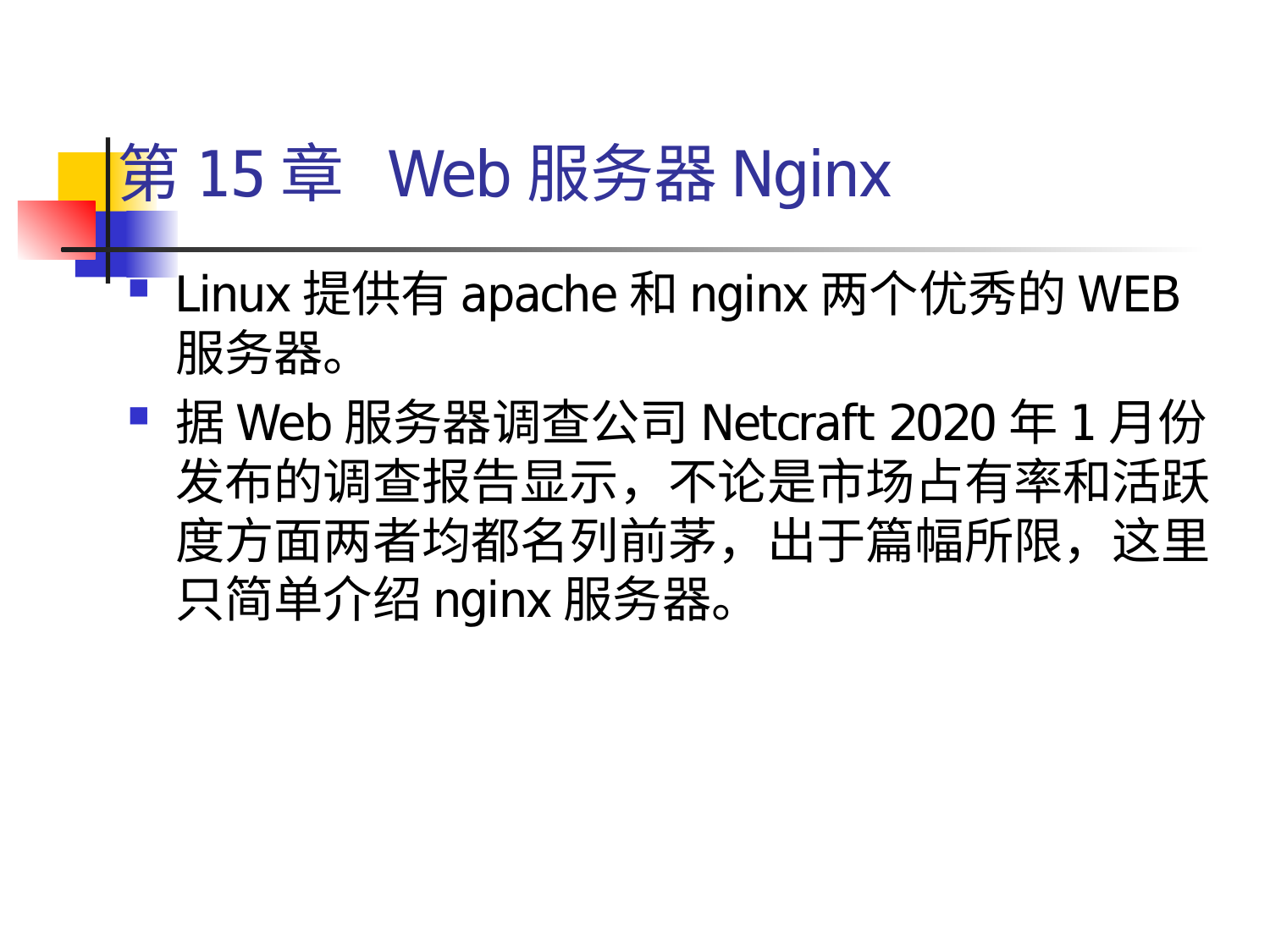

# 第15章  Web服务器Nginx
Linux提供有apache和nginx两个优秀的WEB服务器。
据Web服务器调查公司Netcraft 2020年1月份发布的调查报告显示，不论是市场占有率和活跃度方面两者均都名列前茅，出于篇幅所限，这里只简单介绍nginx服务器。